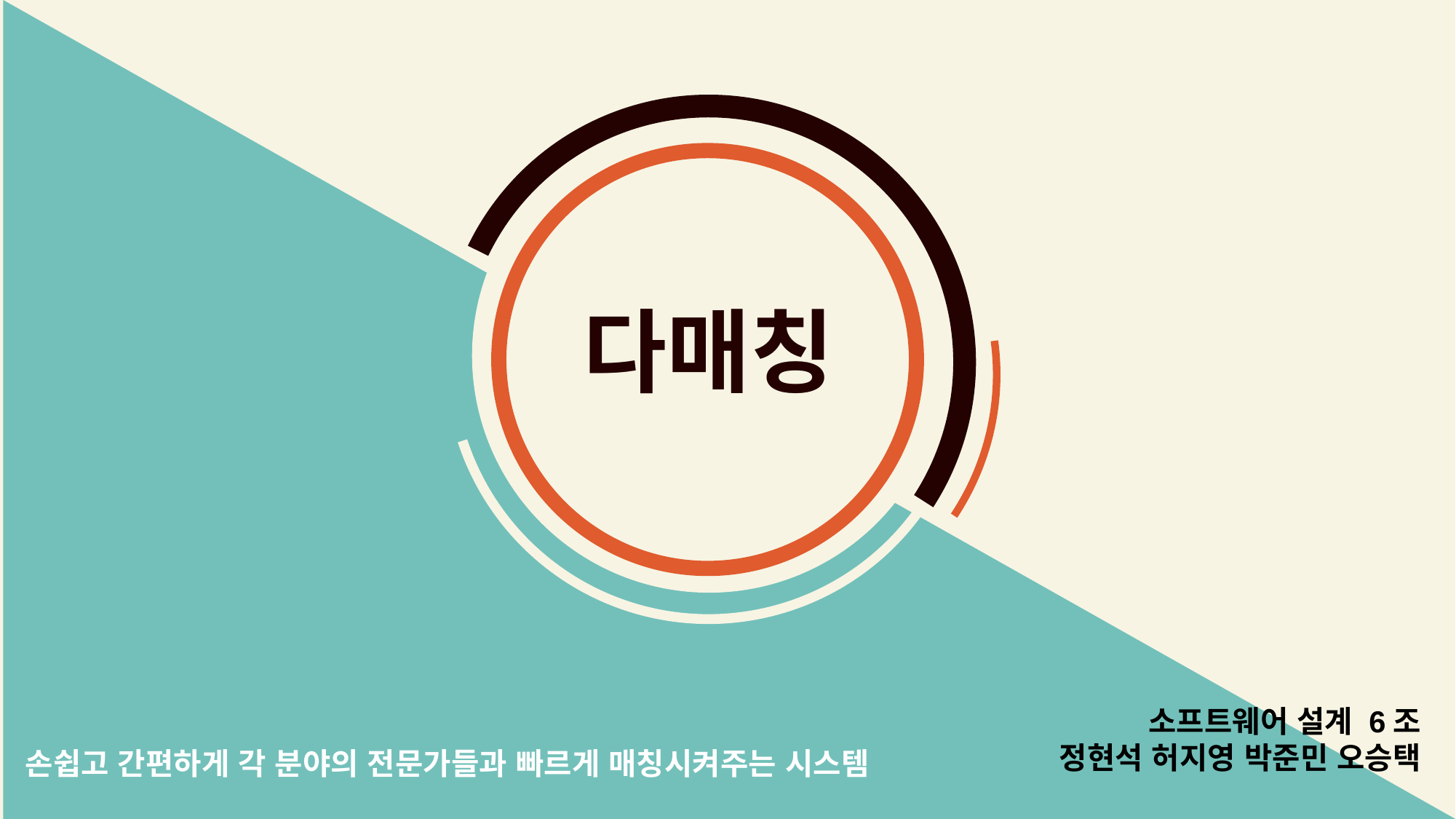

다매칭
소프트웨어 설계 6조
정현석 허지영 박준민 오승택
손쉽고 간편하게 각 분야의 전문가들과 빠르게 매칭시켜주는 시스템